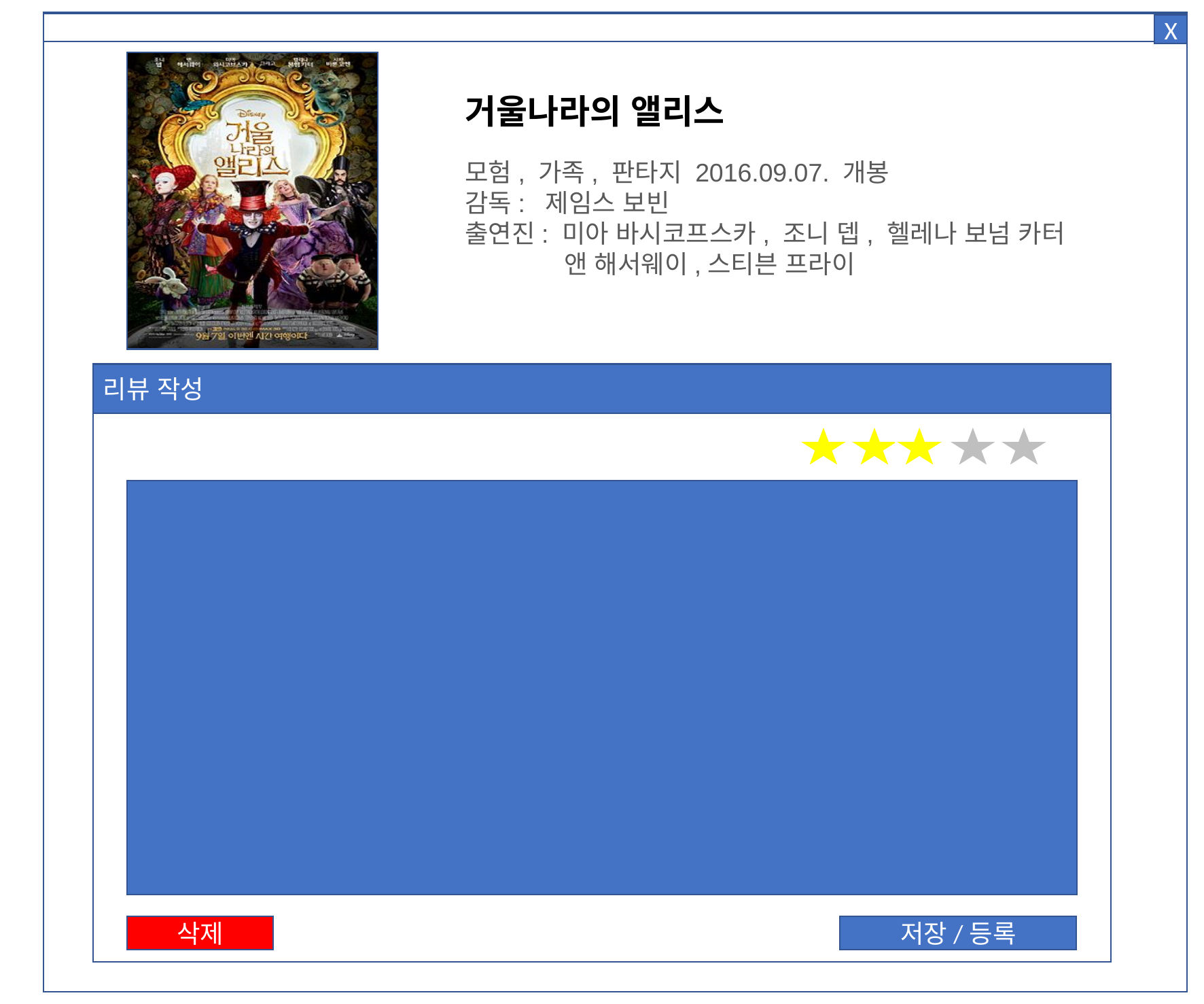

X

거울나라의 앨리스
모험, 가족, 판타지 2016.09.07. 개봉
감독:  제임스 보빈
출연진: 미아 바시코프스카, 조니 뎁, 헬레나 보넘 카터
             앤 해서웨이,스티븐 프라이

리뷰 작성

삭제
저장/등록